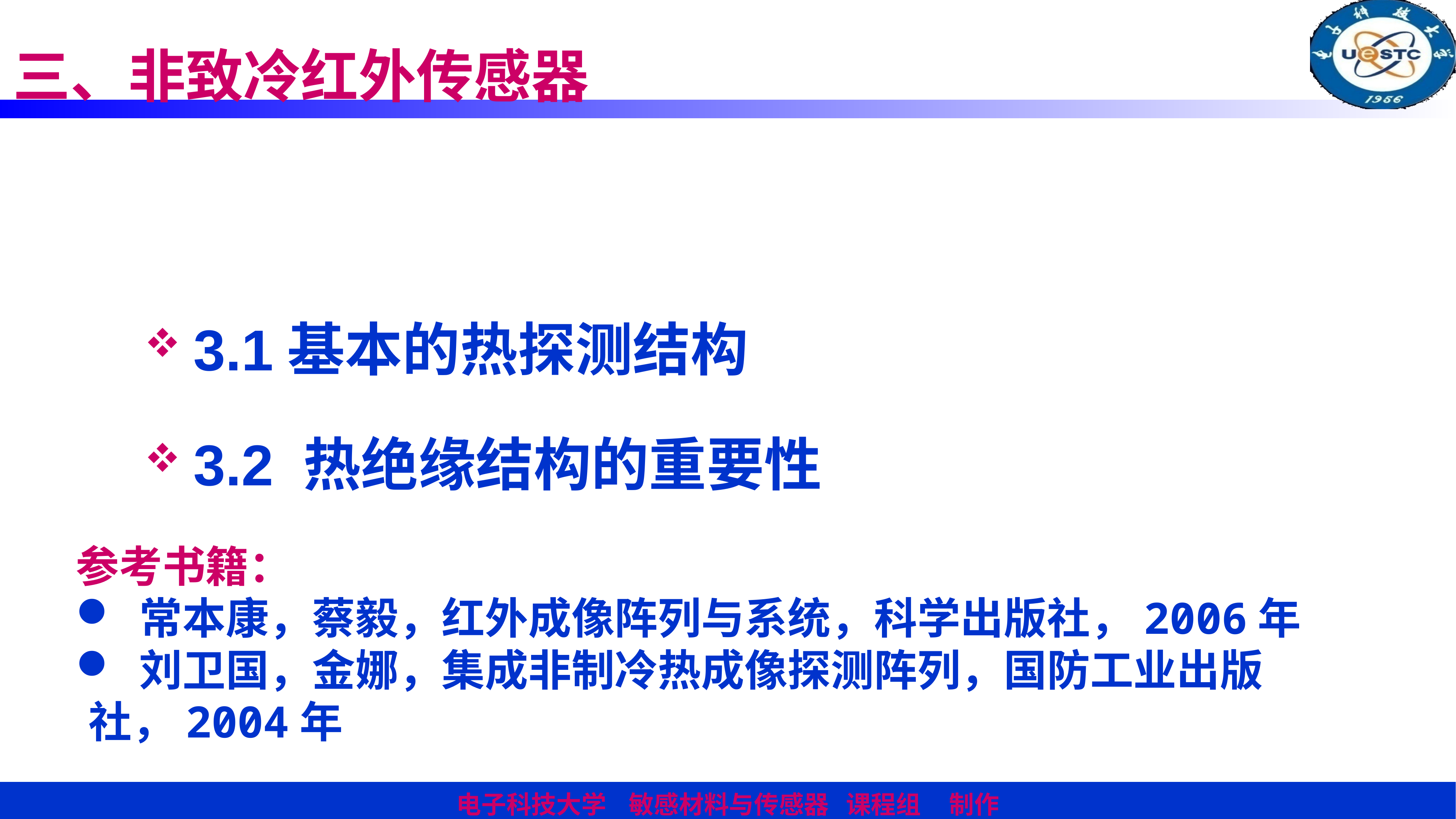

三、非致冷红外传感器
3.1基本的热探测结构
3.2 热绝缘结构的重要性

参考书籍：
 常本康，蔡毅，红外成像阵列与系统，科学出版社，2006年
 刘卫国，金娜，集成非制冷热成像探测阵列，国防工业出版社，2004年